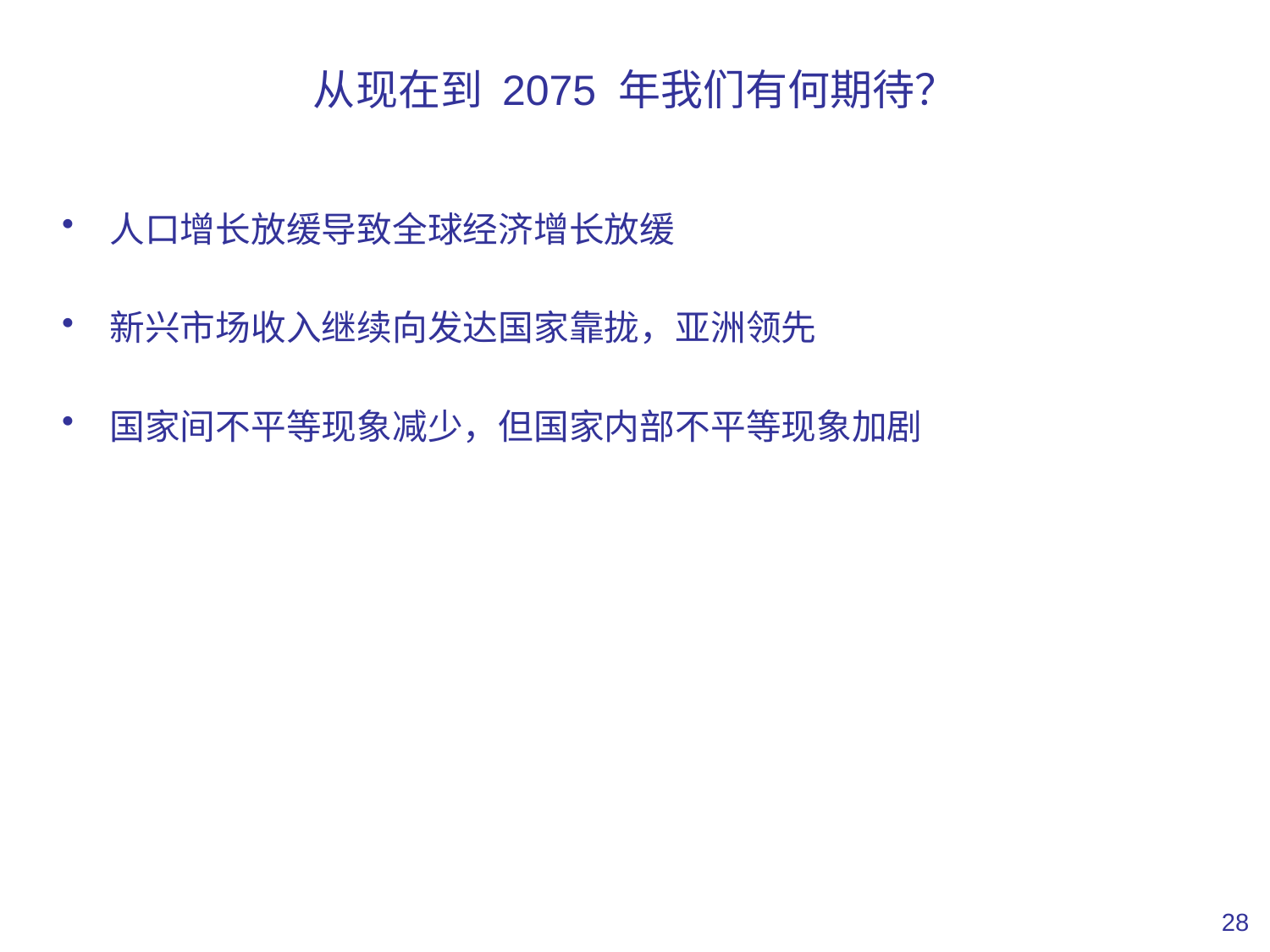

# 从现在到 2075 年我们有何期待？

人口增长放缓导致全球经济增长放缓

新兴市场收入继续向发达国家靠拢，亚洲领先

国家间不平等现象减少，但国家内部不平等现象加剧

28